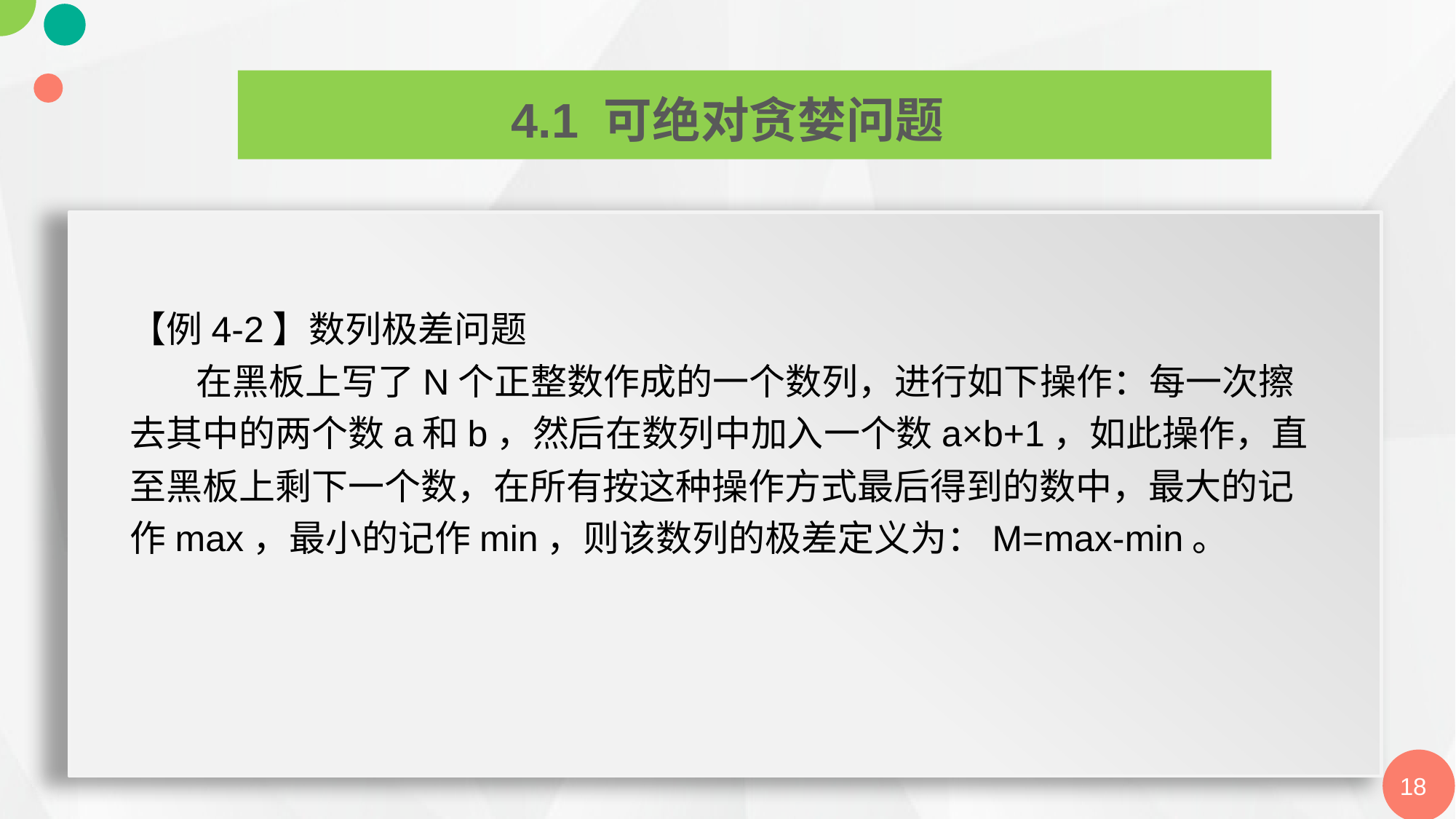

【例4-2】数列极差问题
       在黑板上写了N个正整数作成的一个数列，进行如下操作：每一次擦去其中的两个数a和b，然后在数列中加入一个数a×b+1，如此操作，直至黑板上剩下一个数，在所有按这种操作方式最后得到的数中，最大的记作max，最小的记作min，则该数列的极差定义为：M=max-min。

4.1 可绝对贪婪问题